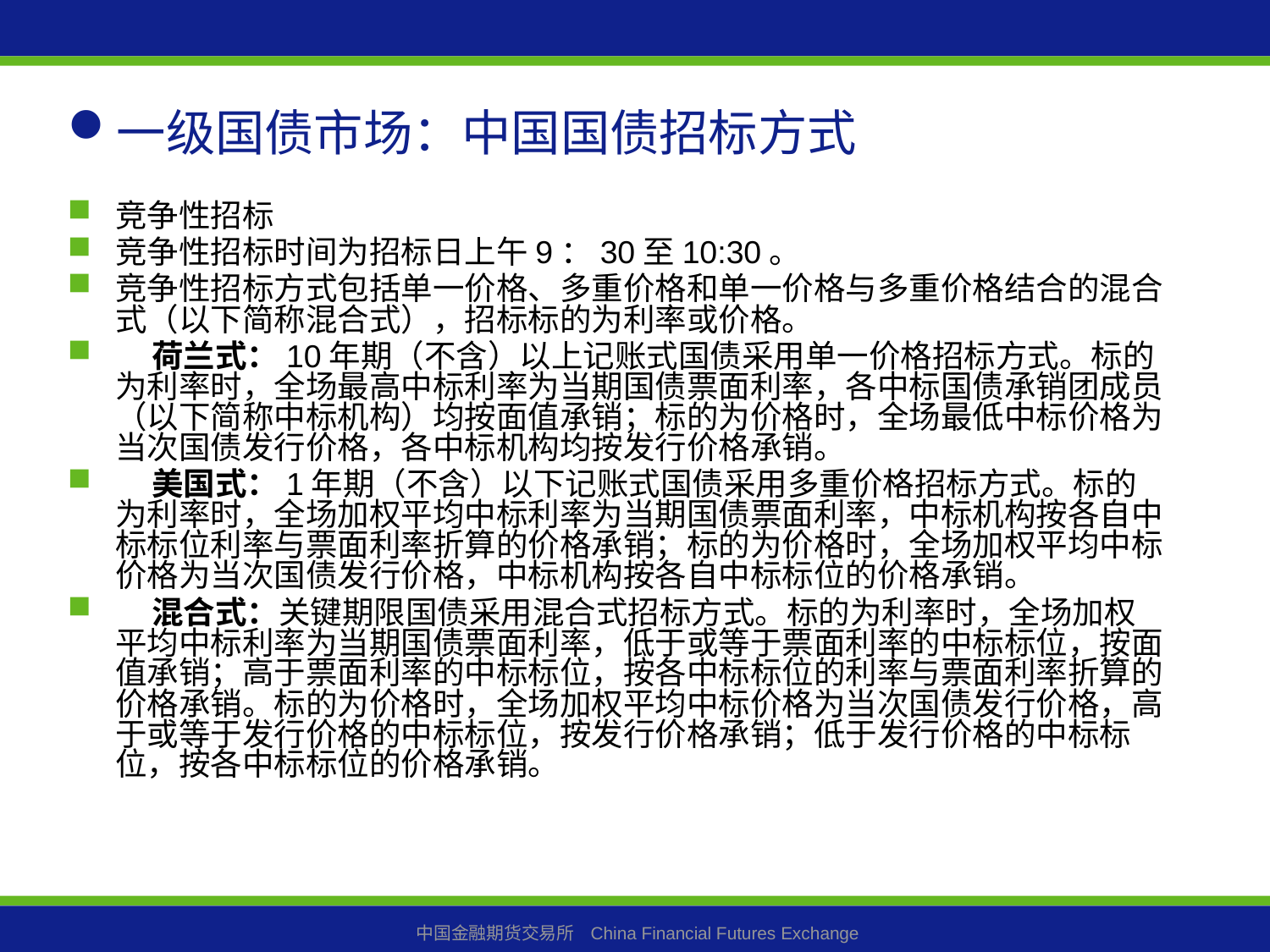

一级国债市场：中国国债招标方式
竞争性招标
竞争性招标时间为招标日上午9：30至10:30。
竞争性招标方式包括单一价格、多重价格和单一价格与多重价格结合的混合式（以下简称混合式），招标标的为利率或价格。
    荷兰式：10年期（不含）以上记账式国债采用单一价格招标方式。标的为利率时，全场最高中标利率为当期国债票面利率，各中标国债承销团成员（以下简称中标机构）均按面值承销；标的为价格时，全场最低中标价格为当次国债发行价格，各中标机构均按发行价格承销。
    美国式：1年期（不含）以下记账式国债采用多重价格招标方式。标的为利率时，全场加权平均中标利率为当期国债票面利率，中标机构按各自中标标位利率与票面利率折算的价格承销；标的为价格时，全场加权平均中标价格为当次国债发行价格，中标机构按各自中标标位的价格承销。
    混合式：关键期限国债采用混合式招标方式。标的为利率时，全场加权平均中标利率为当期国债票面利率，低于或等于票面利率的中标标位，按面值承销；高于票面利率的中标标位，按各中标标位的利率与票面利率折算的价格承销。标的为价格时，全场加权平均中标价格为当次国债发行价格，高于或等于发行价格的中标标位，按发行价格承销；低于发行价格的中标标位，按各中标标位的价格承销。